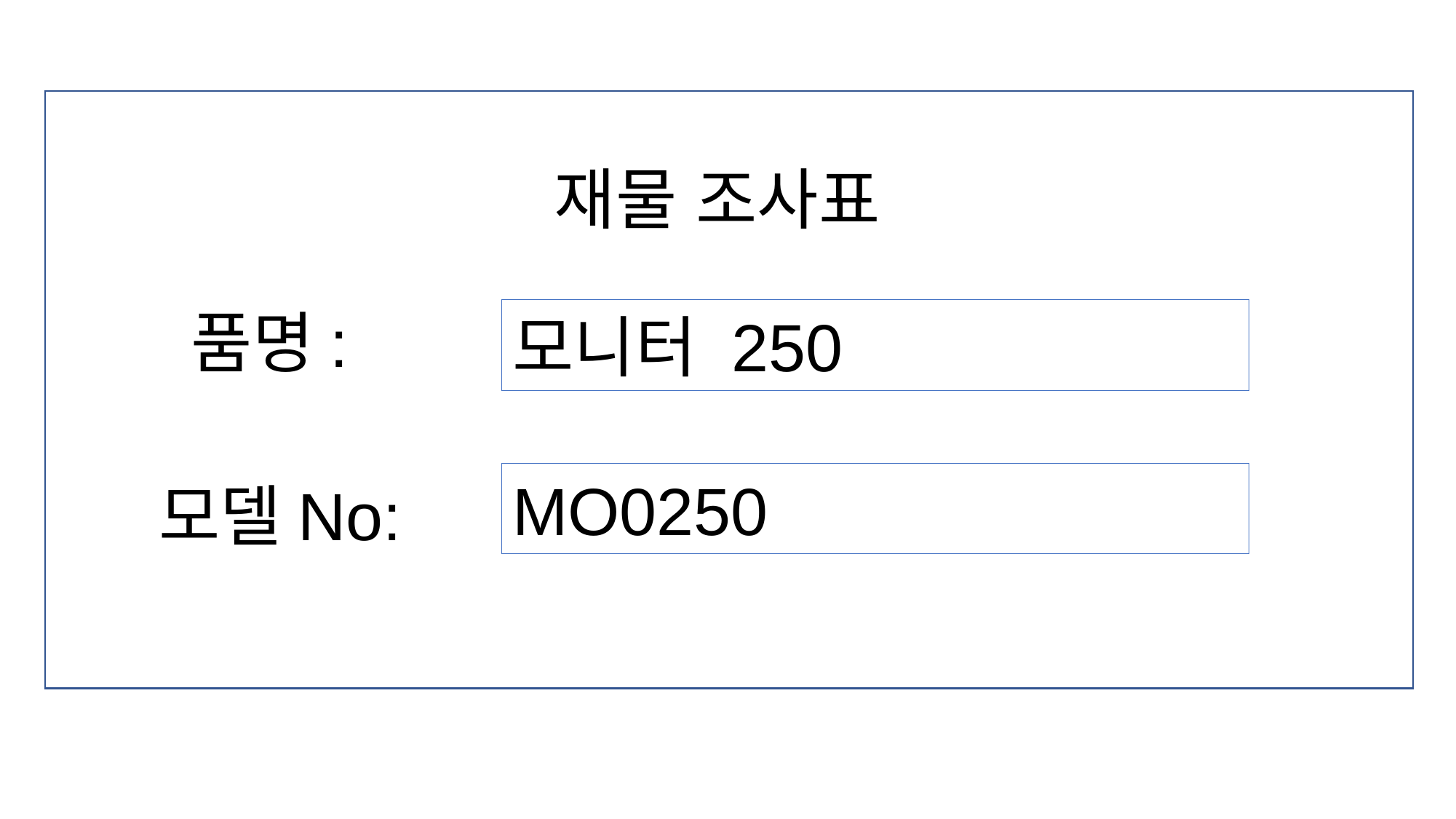

재물 조사표
품명:
모니터 250
MO0250
모델No: